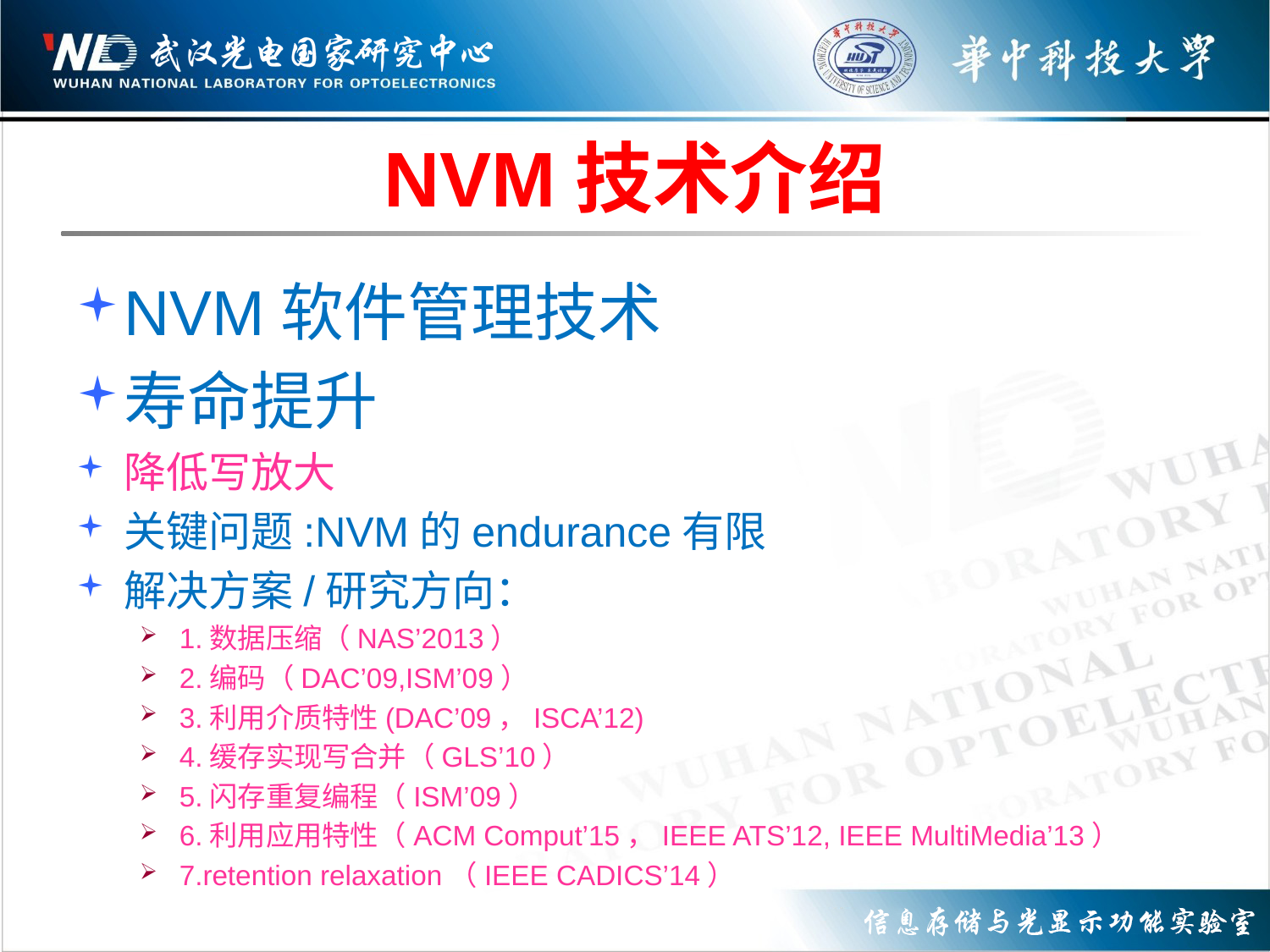

# NVM技术介绍
NVM软件管理技术
寿命提升
降低写放大
关键问题:NVM的endurance有限
解决方案/研究方向：
1.数据压缩（NAS’2013）
2.编码（DAC’09,ISM’09）
3.利用介质特性(DAC’09，ISCA’12)
4.缓存实现写合并（GLS’10）
5.闪存重复编程（ISM’09）
6.利用应用特性（ACM Comput’15，IEEE ATS’12, IEEE MultiMedia’13）
7.retention relaxation（IEEE CADICS’14）